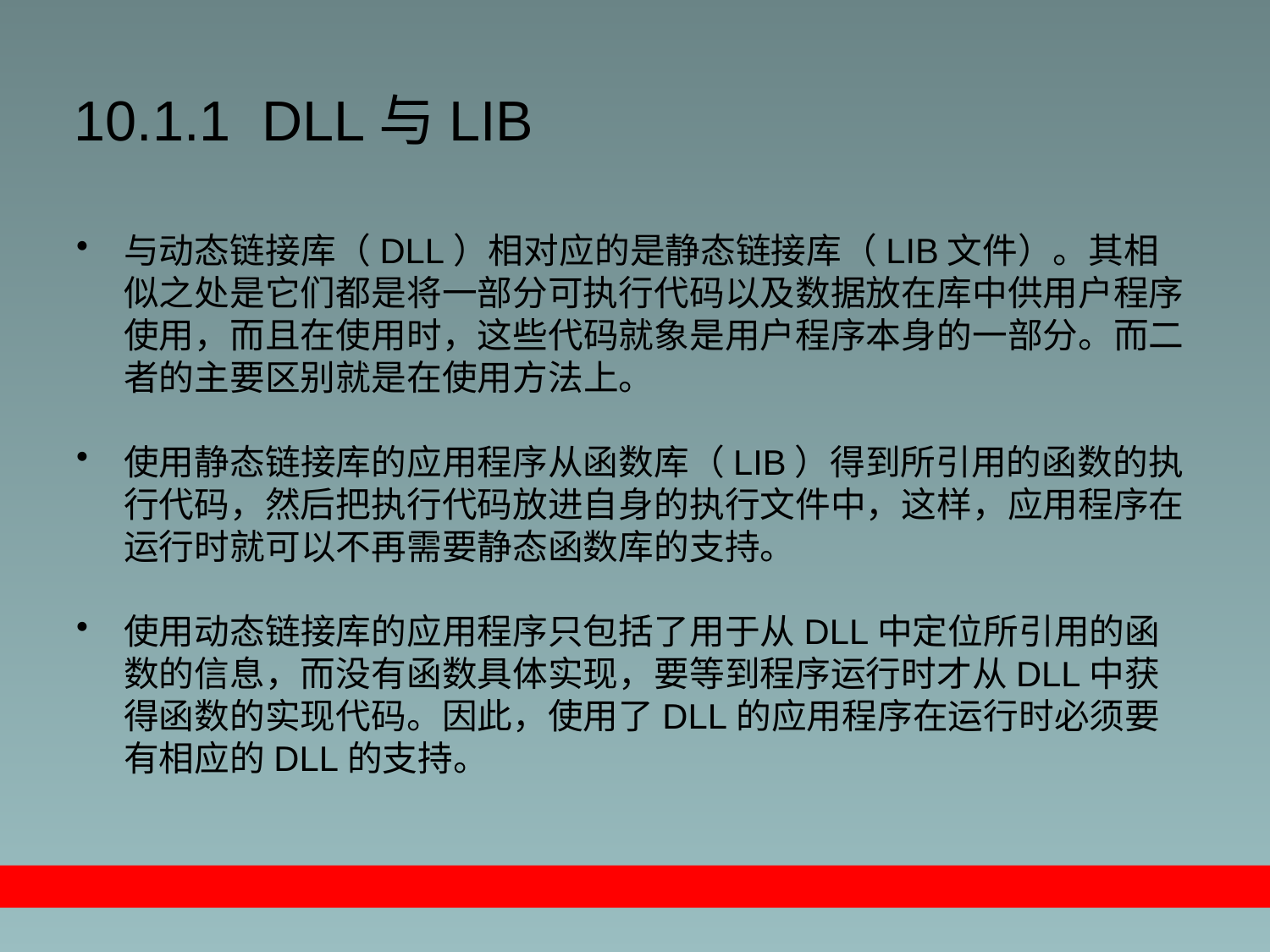

# 10.1.1  DLL与LIB
与动态链接库（DLL）相对应的是静态链接库（LIB文件）。其相似之处是它们都是将一部分可执行代码以及数据放在库中供用户程序使用，而且在使用时，这些代码就象是用户程序本身的一部分。而二者的主要区别就是在使用方法上。
使用静态链接库的应用程序从函数库（LIB）得到所引用的函数的执行代码，然后把执行代码放进自身的执行文件中，这样，应用程序在运行时就可以不再需要静态函数库的支持。
使用动态链接库的应用程序只包括了用于从DLL中定位所引用的函数的信息，而没有函数具体实现，要等到程序运行时才从DLL中获得函数的实现代码。因此，使用了DLL的应用程序在运行时必须要有相应的DLL的支持。